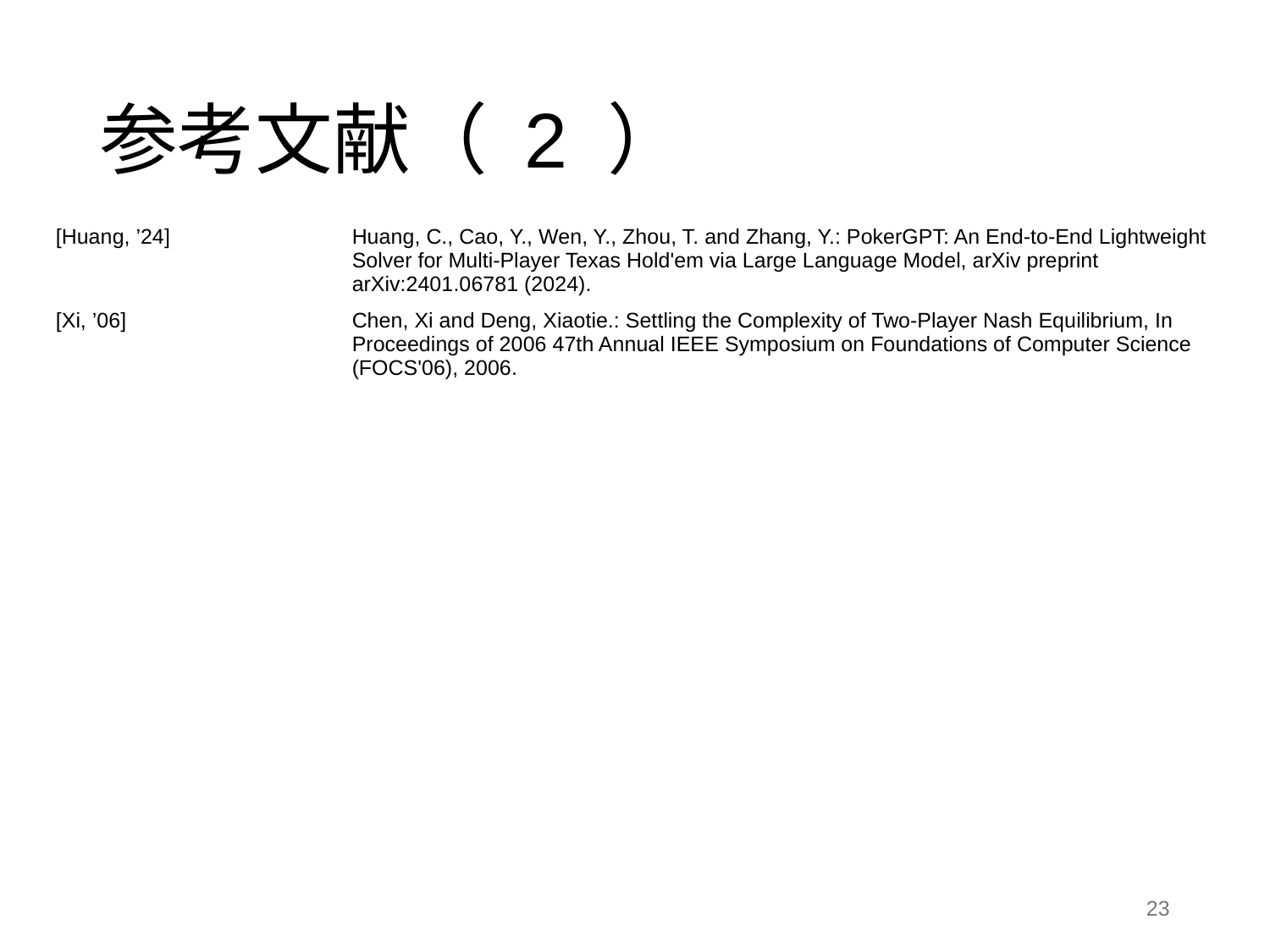

# 参考文献（ 2 ）
| [Huang, ’24] | Huang, C., Cao, Y., Wen, Y., Zhou, T. and Zhang, Y.: PokerGPT: An End-to-End Lightweight Solver for Multi-Player Texas Hold'em via Large Language Model, arXiv preprint arXiv:2401.06781 (2024). |
| --- | --- |
| [Xi, ’06] | Chen, Xi and Deng, Xiaotie.: Settling the Complexity of Two-Player Nash Equilibrium, In Proceedings of 2006 47th Annual IEEE Symposium on Foundations of Computer Science (FOCS'06), 2006. |
23